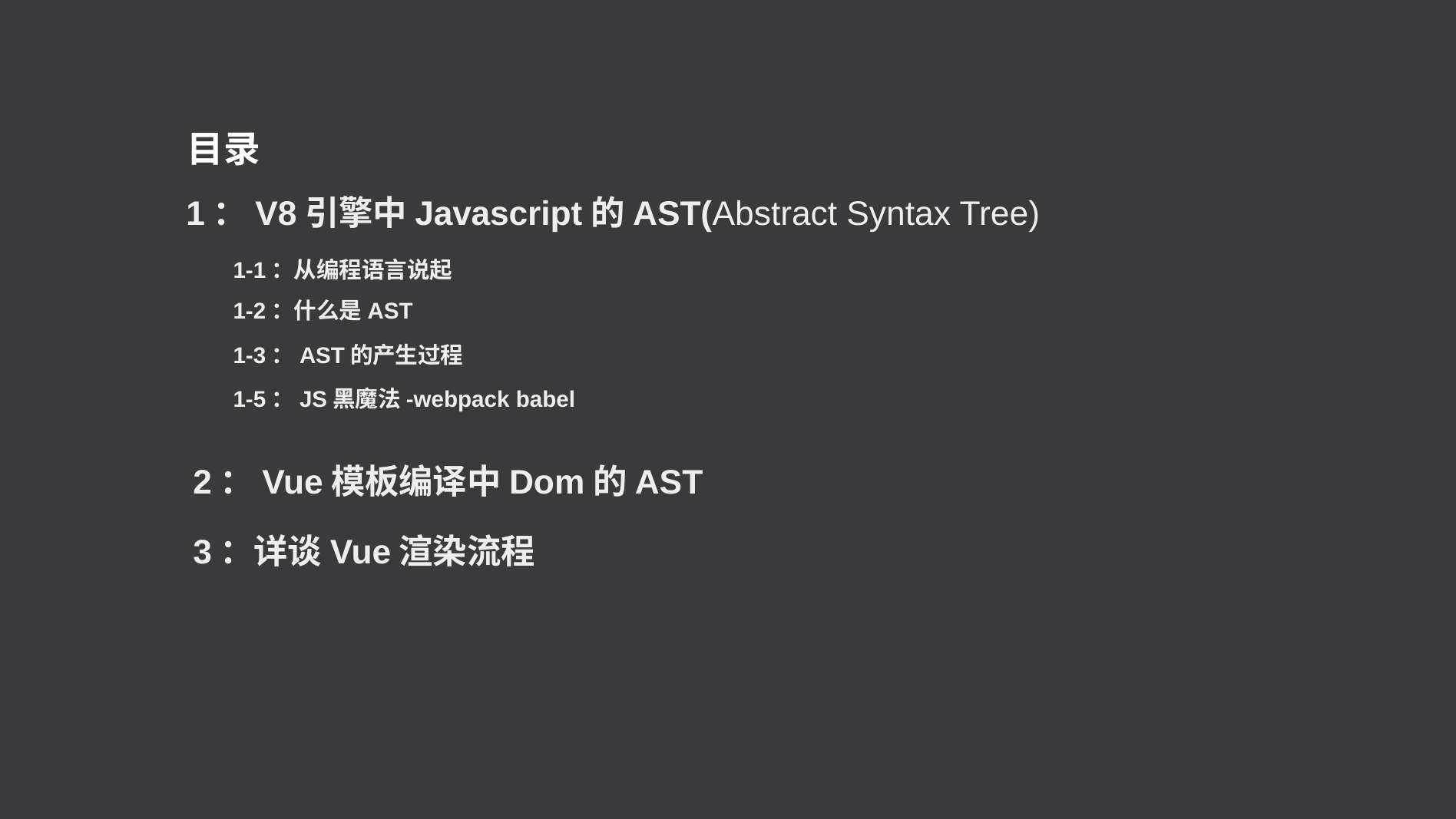

目录
1：V8引擎中Javascript的AST(Abstract Syntax Tree)
1-1：从编程语言说起
1-2：什么是AST
1-3：AST的产生过程
1-5：JS黑魔法-webpack babel
2：Vue模板编译中Dom的AST
3：详谈Vue渲染流程